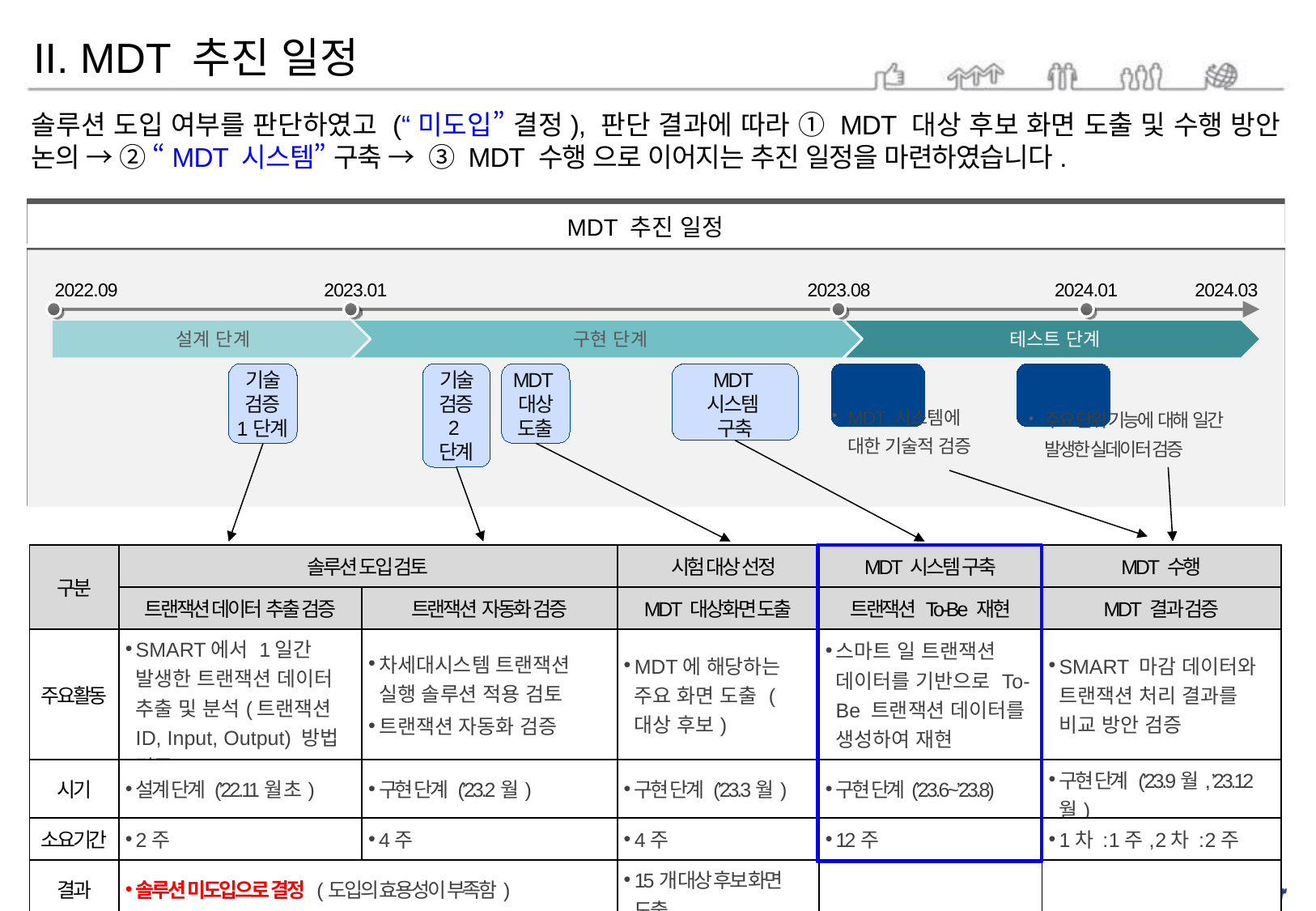

II. MDT 추진 일정
솔루션 도입 여부를 판단하였고 (“미도입” 결정), 판단 결과에 따라 ① MDT 대상 후보 화면 도출 및 수행 방안 논의 → ② “MDT 시스템” 구축 →  ③ MDT 수행 으로 이어지는 추진 일정을 마련하였습니다.

MDT 추진 일정

2022.09
2023.01
2023.08
2024.01
2024.03

설계 단계

구현 단계

테스트 단계
기술 검증 1단계
기술 검증 2단계
MDT대상 도출
MDT
시스템
구축
MDT 1차
MDT 2차
MDT 시스템에 대한 기술적 검증
주요 단위 기능에  대해  일간 발생한 실데이터 검증
| 구분 | 솔루션 도입 검토 |  | 시험 대상 선정 | MDT 시스템 구축 | MDT 수행 |
| --- | --- | --- | --- | --- | --- |
|  | 트랜잭션 데이터 추출 검증 | 트랜잭션 자동화 검증 | MDT 대상화면 도출 | 트랜잭션 To-Be 재현 | MDT 결과 검증 |
| 주요활동 | SMART에서 1일간 발생한 트랜잭션 데이터 추출 및 분석(트랜잭션ID, Input, Output) 방법 검증 | 차세대시스템 트랜잭션 실행 솔루션 적용 검토 트랜잭션 자동화 검증 | MDT에 해당하는 주요 화면 도출 (대상 후보) | 스마트 일 트랜잭션 데이터를 기반으로 To-Be 트랜잭션 데이터를 생성하여 재현 | SMART 마감 데이터와 트랜잭션 처리 결과를 비교 방안 검증 |
| 시기 | 설계 단계 (’22.11월 초) | 구현 단계 (’23.2월) | 구현 단계 (’23.3월) | 구현 단계(’23.6~’23.8) | 구현 단계 (’23.9월, ’23.12월) |
| 소요기간 | 2주 | 4주 | 4주 | 12주 | 1차 : 1주, 2차 : 2주 |
| 결과 | 솔루션 미도입으로 결정 (도입의 효용성이 부족함) |  | 15개 대상 후보 화면 도출 |  |  |